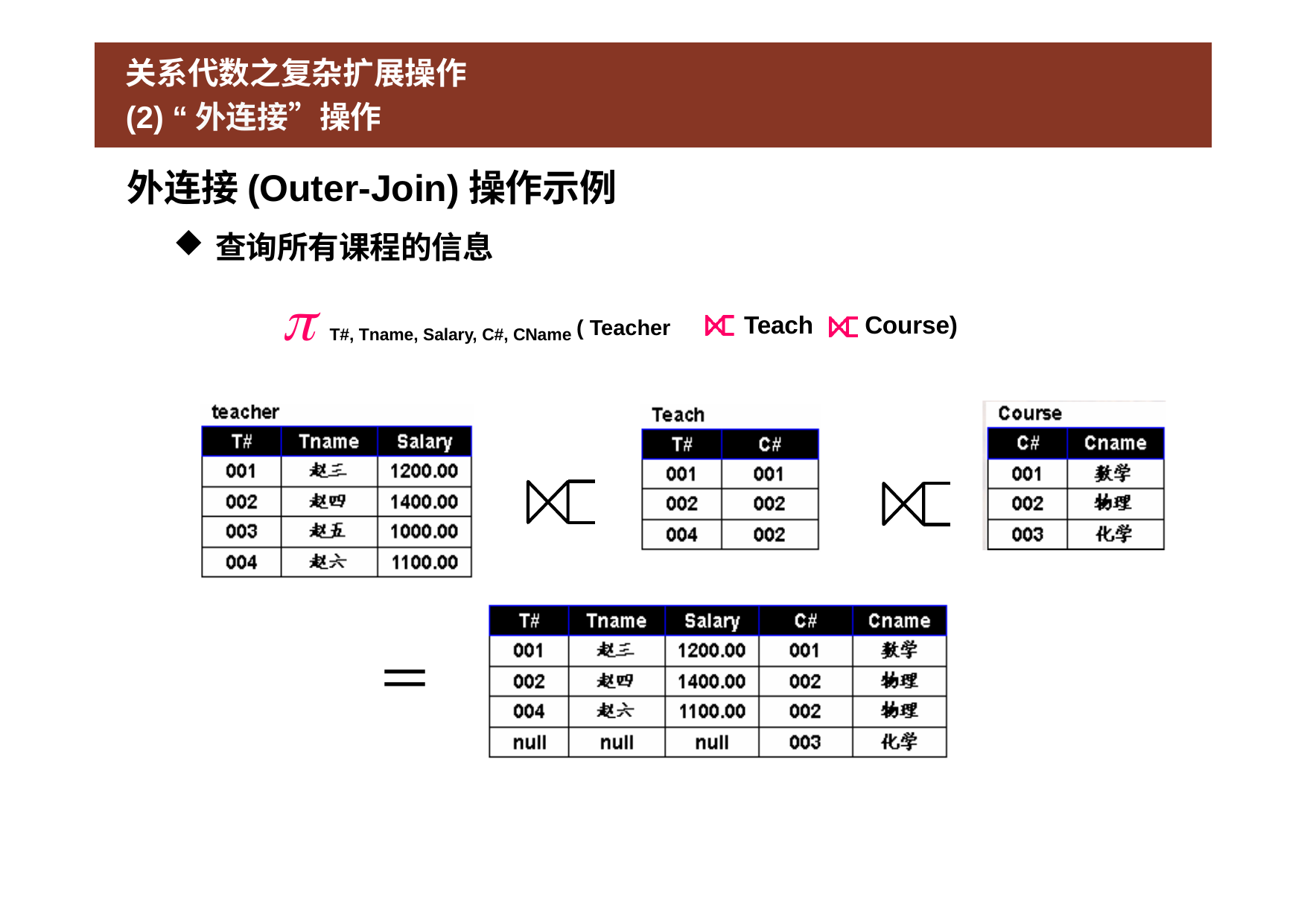

关系代数之复杂扩展操作
(2) “外连接”操作
外连接(Outer-Join)操作示例
查询所有课程的信息
π T#, Tname, Salary, C#, CName ( Teacher
Teach
Course)

＝